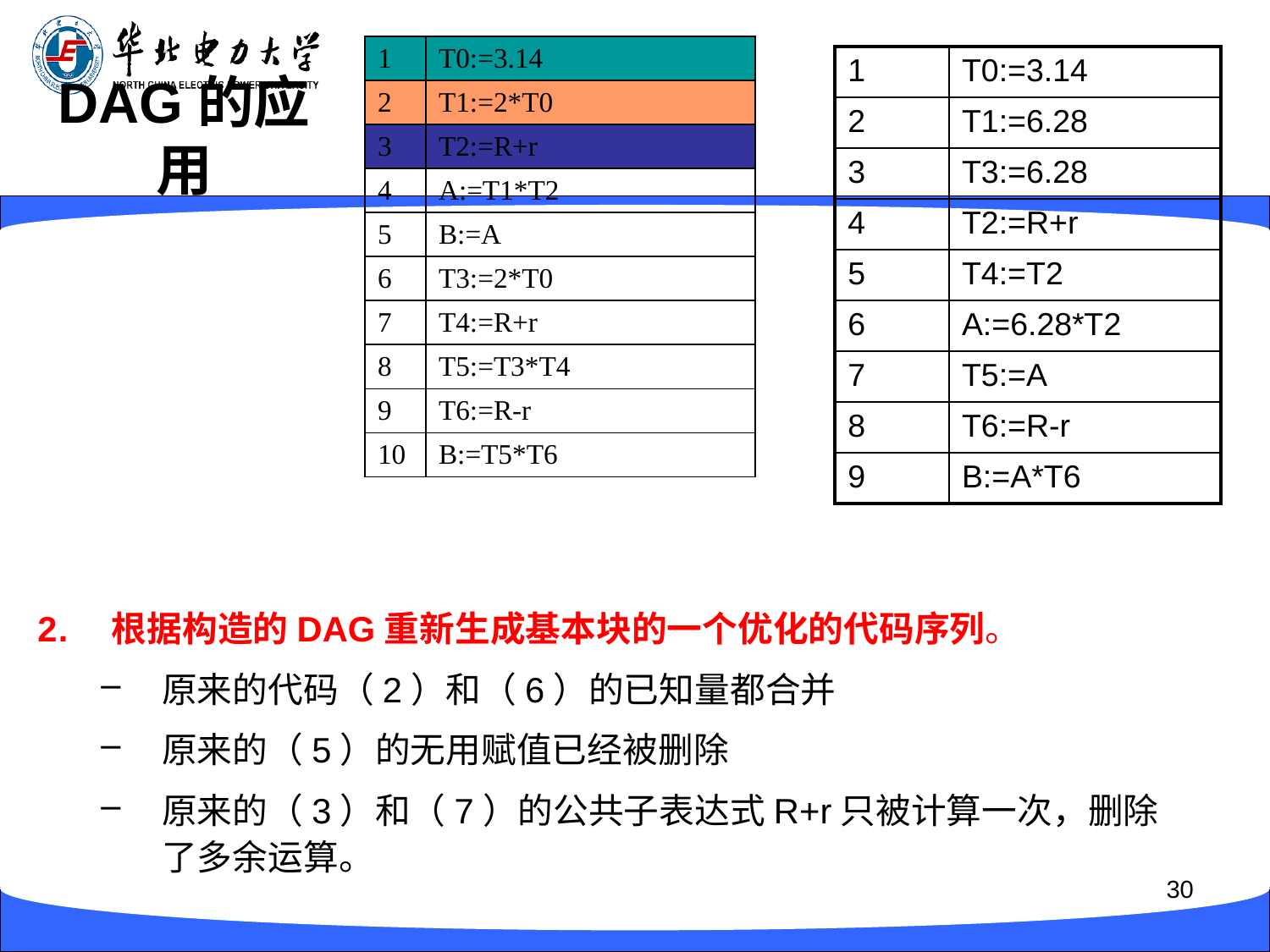

| 1 | T0:=3.14 |
| --- | --- |
| 2 | T1:=2\*T0 |
| 3 | T2:=R+r |
| 4 | A:=T1\*T2 |
| 5 | B:=A |
| 6 | T3:=2\*T0 |
| 7 | T4:=R+r |
| 8 | T5:=T3\*T4 |
| 9 | T6:=R-r |
| 10 | B:=T5\*T6 |
| 1 | T0:=3.14 |
| --- | --- |
| 2 | T1:=6.28 |
| 3 | T3:=6.28 |
| 4 | T2:=R+r |
| 5 | T4:=T2 |
| 6 | A:=6.28\*T2 |
| 7 | T5:=A |
| 8 | T6:=R-r |
| 9 | B:=A\*T6 |
# DAG的应用
根据构造的DAG重新生成基本块的一个优化的代码序列。
原来的代码（2）和（6）的已知量都合并
原来的（5）的无用赋值已经被删除
原来的（3）和（7）的公共子表达式R+r只被计算一次，删除了多余运算。
30